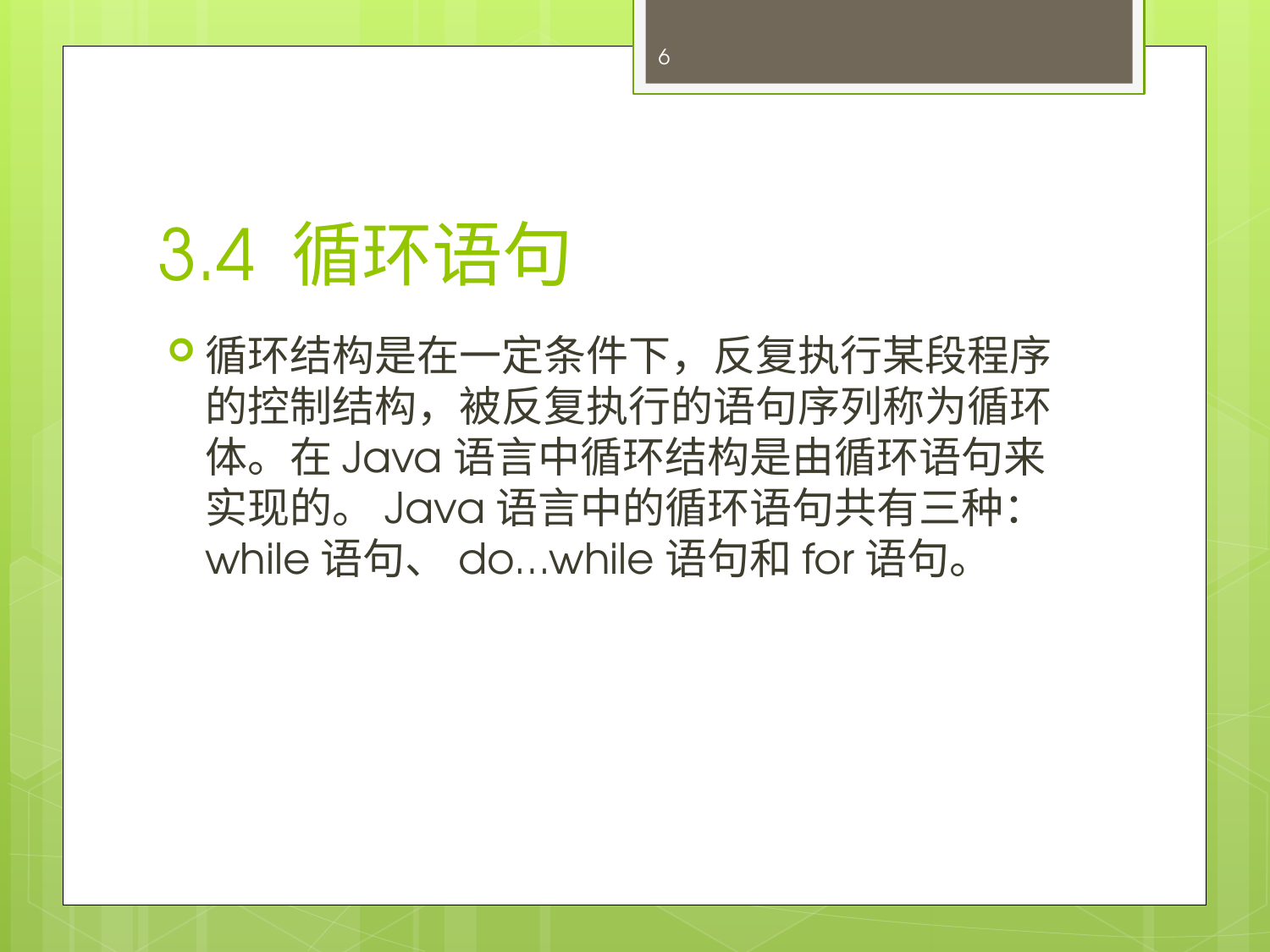

6
# 3.4 循环语句
循环结构是在一定条件下，反复执行某段程序的控制结构，被反复执行的语句序列称为循环体。在Java语言中循环结构是由循环语句来实现的。Java语言中的循环语句共有三种：while语句、do…while语句和for语句。